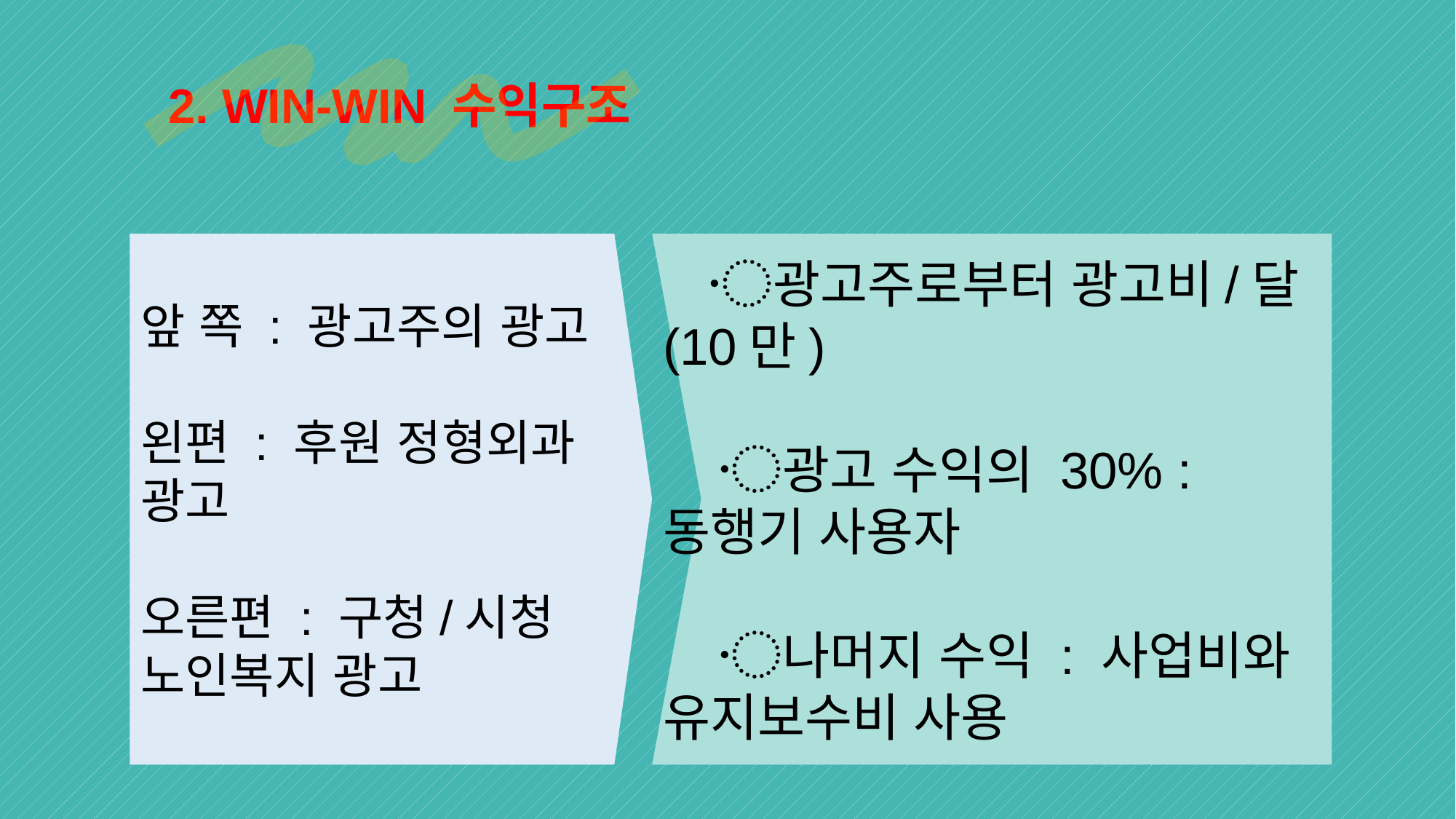

2. WIN-WIN 수익구조
앞 쪽 : 광고주의 광고

왼편 : 후원 정형외과 광고

오른편 : 구청/시청 노인복지 광고
   〮광고주로부터 광고비/달(10만)

   〮광고 수익의 30% : 동행기 사용자

   〮나머지 수익 : 사업비와 유지보수비 사용